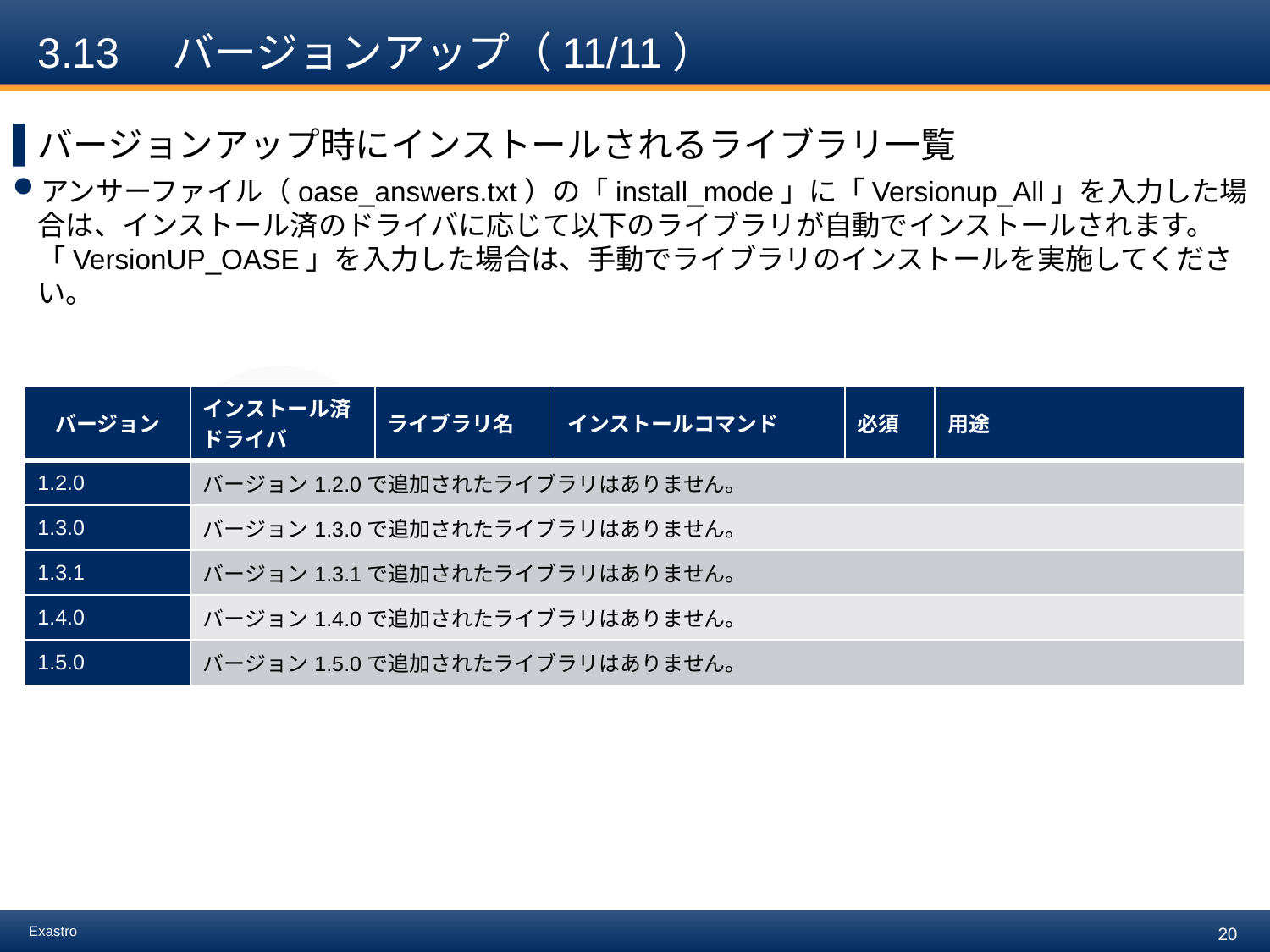

# 3.13　バージョンアップ（11/11）
バージョンアップ時にインストールされるライブラリ一覧
アンサーファイル（oase_answers.txt）の「install_mode」に「Versionup_All」を入力した場合は、インストール済のドライバに応じて以下のライブラリが自動でインストールされます。「VersionUP_OASE」を入力した場合は、手動でライブラリのインストールを実施してください。

| バージョン | インストール済 ドライバ | ライブラリ名 | インストールコマンド | 必須 | 用途 |
| --- | --- | --- | --- | --- | --- |
| 1.2.0 | バージョン1.2.0で追加されたライブラリはありません。 |  |  |  |  |
| 1.3.0 | バージョン1.3.0で追加されたライブラリはありません。 |  |  |  |  |
| 1.3.1 | バージョン1.3.1で追加されたライブラリはありません。 |  |  |  |  |
| 1.4.0 | バージョン1.4.0で追加されたライブラリはありません。 |  |  |  |  |
| 1.5.0 | バージョン1.5.0で追加されたライブラリはありません。 |  |  |  |  |